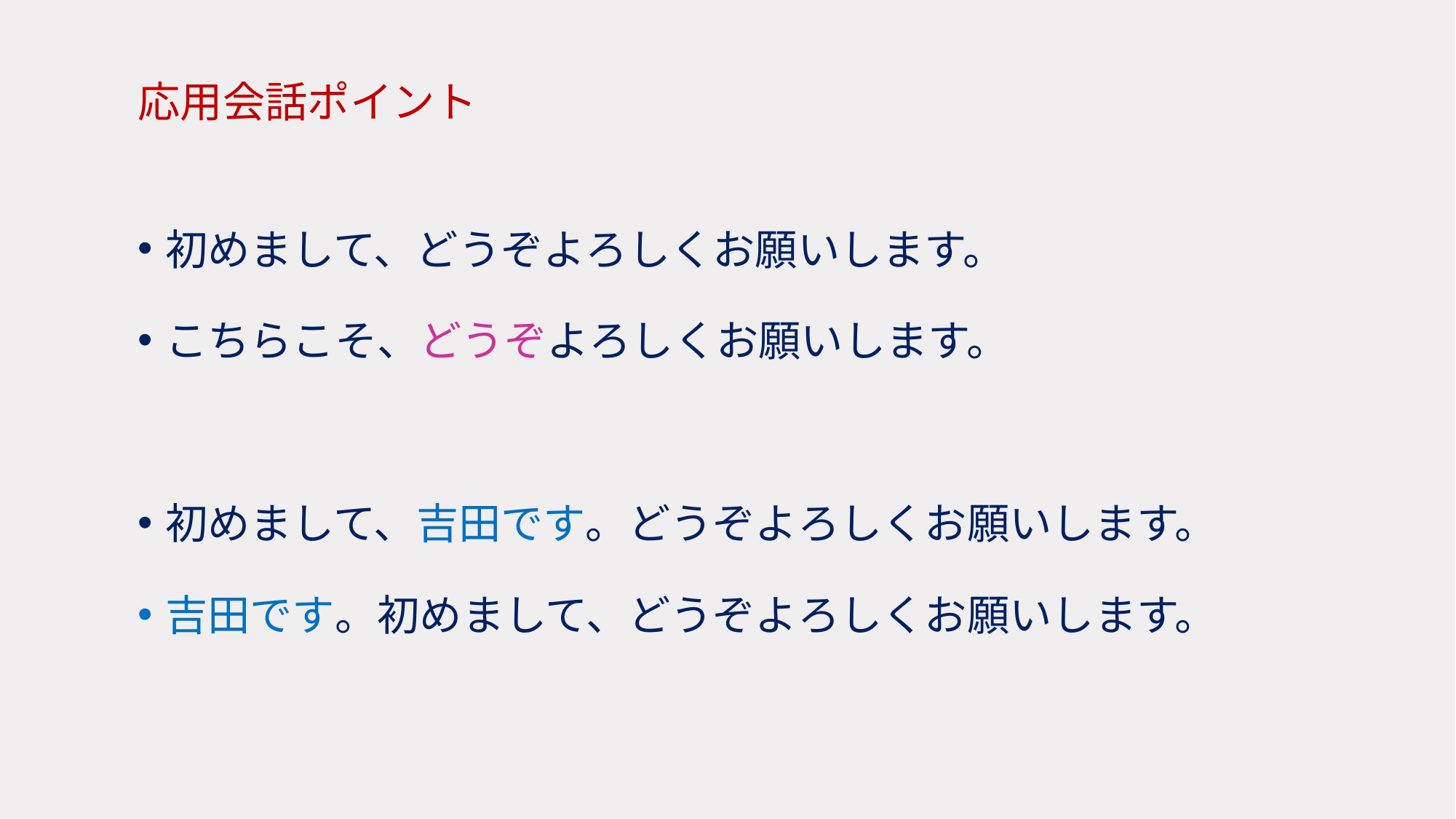

# 応用会話ポイント
初めまして、どうぞよろしくお願いします。
こちらこそ、どうぞよろしくお願いします。

初めまして、吉田です。どうぞよろしくお願いします。
吉田です。初めまして、どうぞよろしくお願いします。